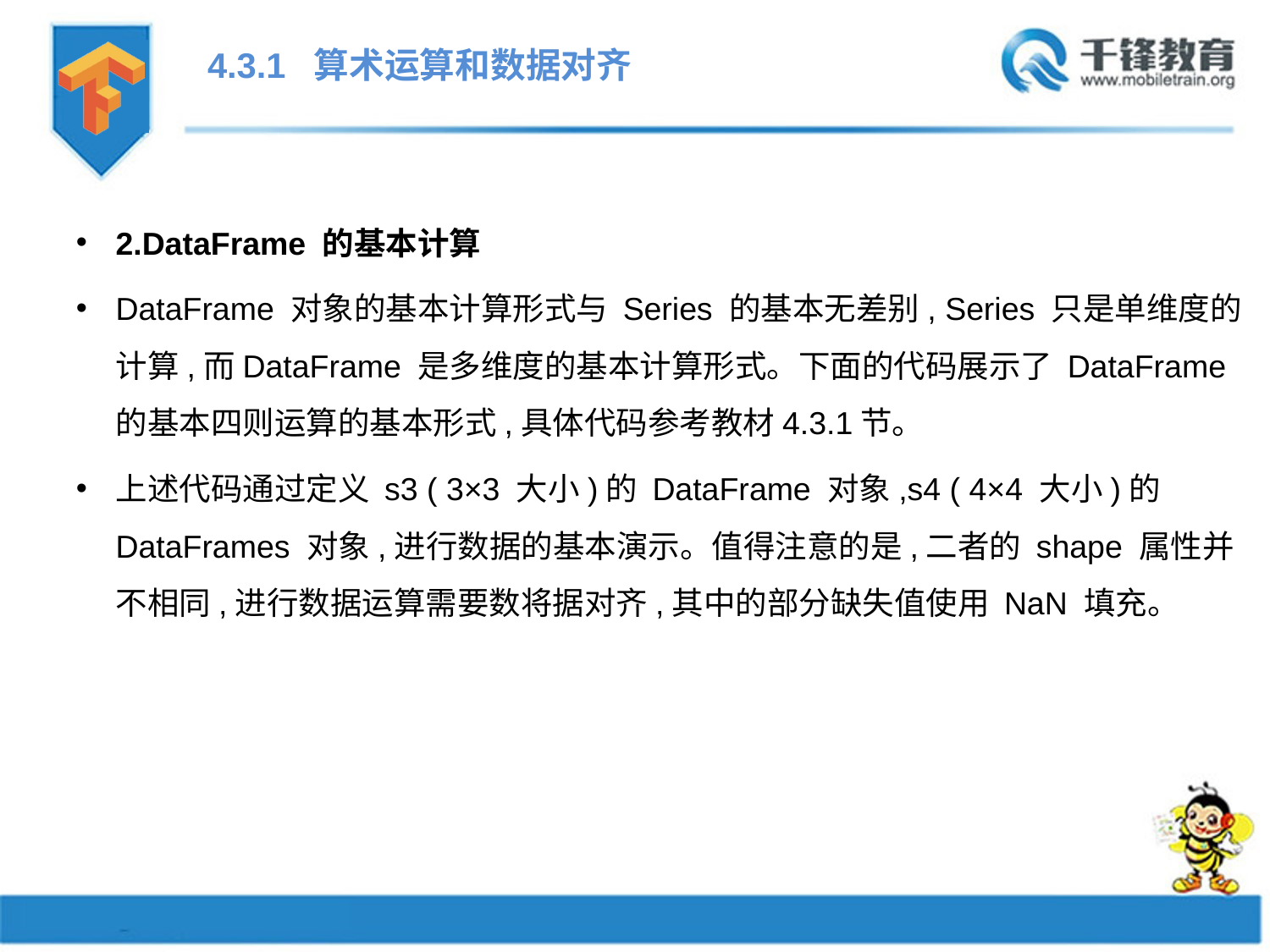

4.3.1  算术运算和数据对齐
2.DataFrame 的基本计算
DataFrame 对象的基本计算形式与 Series 的基本无差别, Series 只是单维度的计算,而DataFrame 是多维度的基本计算形式。下面的代码展示了 DataFrame 的基本四则运算的基本形式,具体代码参考教材4.3.1节。
上述代码通过定义 s3 ( 3×3 大小)的 DataFrame 对象,s4 ( 4×4 大小)的 DataFrames 对象,进行数据的基本演示。值得注意的是,二者的 shape 属性并不相同,进行数据运算需要数将据对齐,其中的部分缺失值使用 NaN 填充。